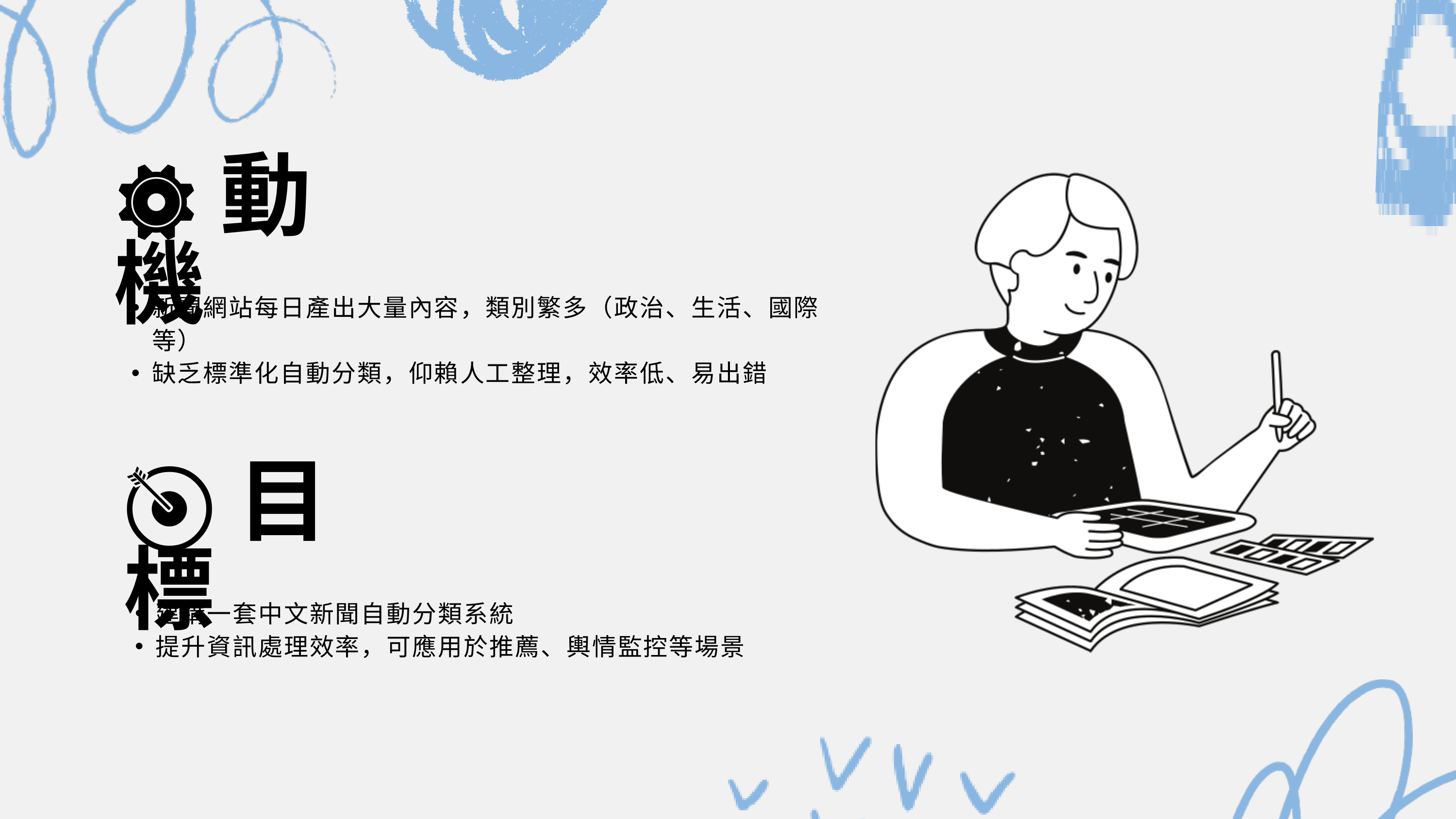

⚙️動機

新聞網站每日產出大量內容，類別繁多（政治、生活、國際等）
缺乏標準化自動分類，仰賴人工整理，效率低、易出錯

🎯目標
建構一套中文新聞自動分類系統
提升資訊處理效率，可應用於推薦、輿情監控等場景